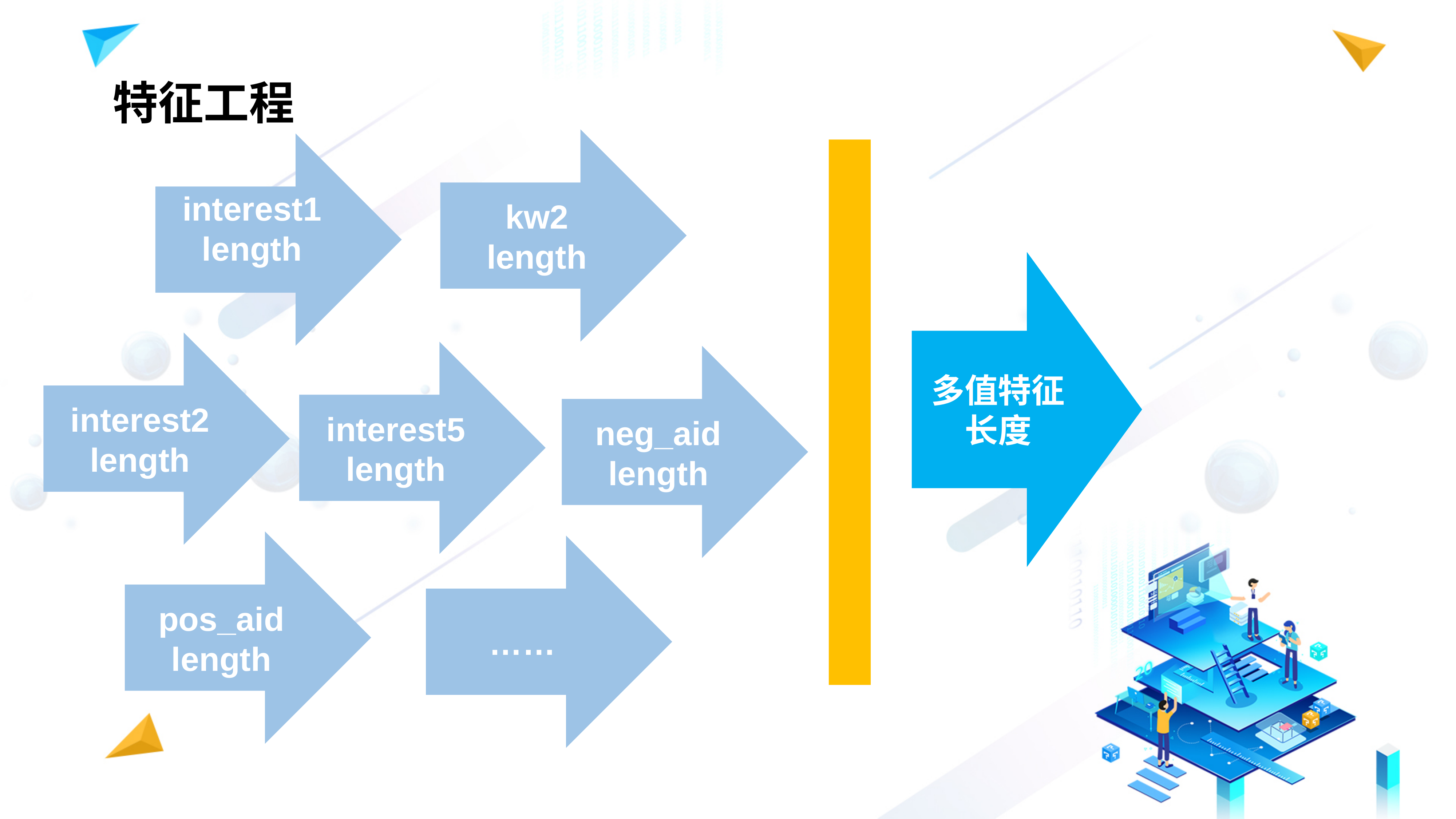

特征工程

kw2
length

interest1 length

多值特征
长度

interest2
length

interest5
length

neg_aid
length

pos_aid
length

……